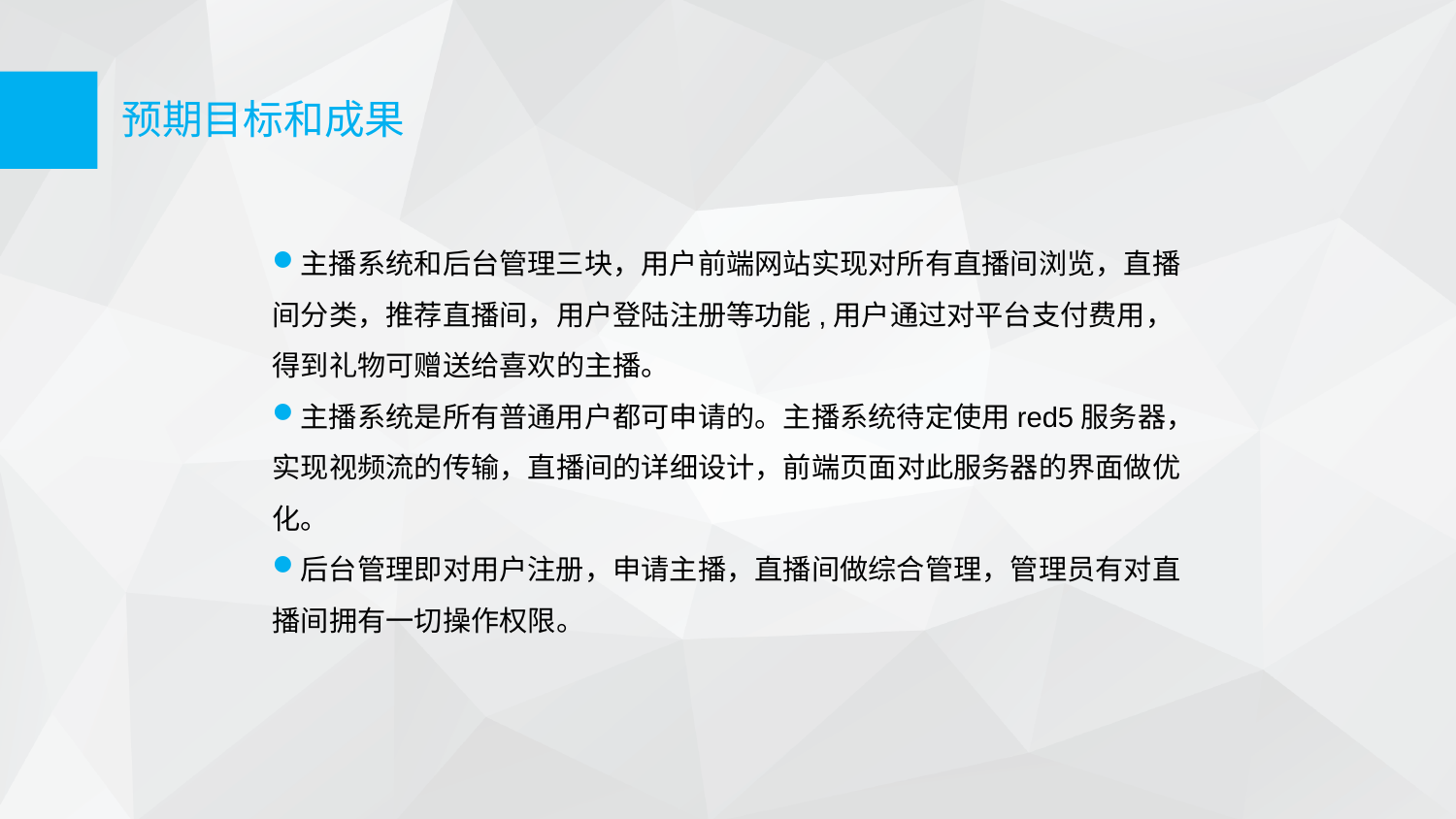

预期目标和成果

主播系统和后台管理三块，用户前端网站实现对所有直播间浏览，直播间分类，推荐直播间，用户登陆注册等功能,用户通过对平台支付费用，得到礼物可赠送给喜欢的主播。
主播系统是所有普通用户都可申请的。主播系统待定使用red5服务器，实现视频流的传输，直播间的详细设计，前端页面对此服务器的界面做优化。
后台管理即对用户注册，申请主播，直播间做综合管理，管理员有对直播间拥有一切操作权限。